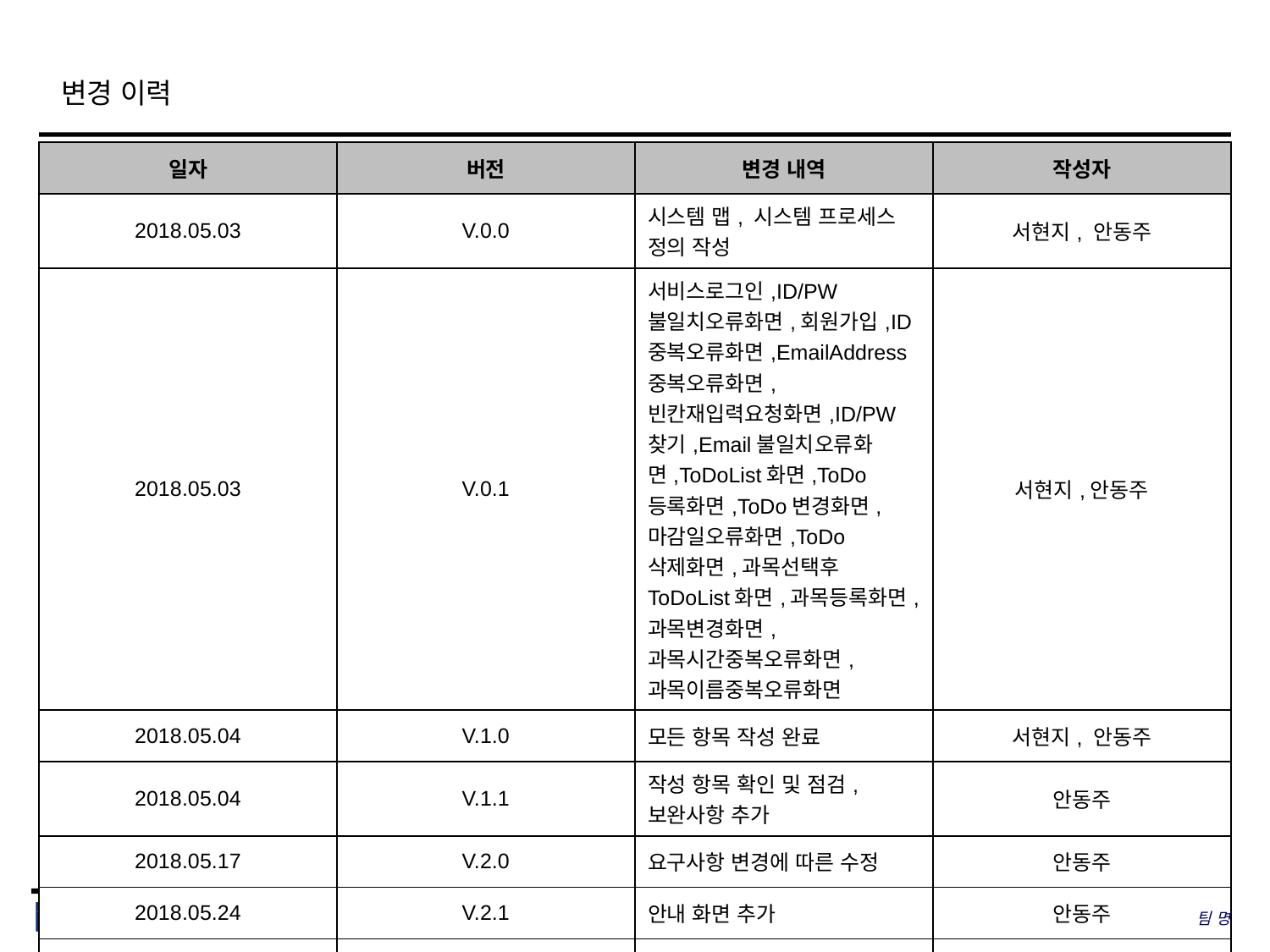

# 변경 이력
| 일자 | 버전 | 변경 내역 | 작성자 |
| --- | --- | --- | --- |
| 2018.05.03 | V.0.0 | 시스템 맵, 시스템 프로세스 정의 작성 | 서현지, 안동주 |
| 2018.05.03 | V.0.1 | 서비스로그인,ID/PW불일치오류화면,회원가입,ID중복오류화면,EmailAddress중복오류화면,빈칸재입력요청화면,ID/PW찾기,Email불일치오류화면,ToDoList화면,ToDo등록화면,ToDo변경화면,마감일오류화면,ToDo삭제화면,과목선택후ToDoList화면,과목등록화면,과목변경화면,과목시간중복오류화면,과목이름중복오류화면 | 서현지,안동주 |
| 2018.05.04 | V.1.0 | 모든 항목 작성 완료 | 서현지, 안동주 |
| 2018.05.04 | V.1.1 | 작성 항목 확인 및 점검, 보완사항 추가 | 안동주 |
| 2018.05.17 | V.2.0 | 요구사항 변경에 따른 수정 | 안동주 |
| 2018.05.24 | V.2.1 | 안내 화면 추가 | 안동주 |
| 2018.05.29 | v.2.2 | 안내 화면 추가, | 안동주 |
팀 명